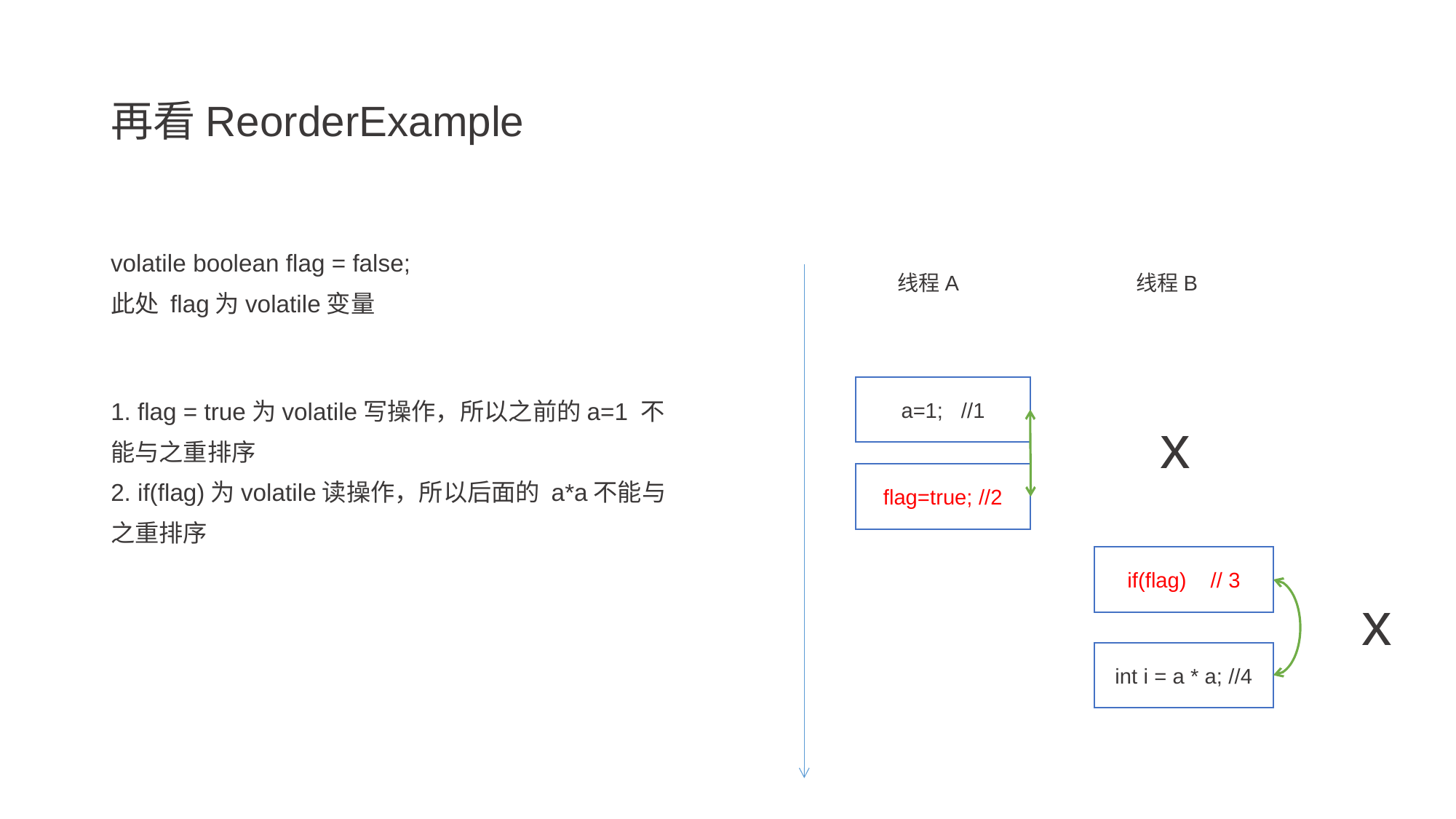

# 再看ReorderExample
volatile boolean flag = false;
此处 flag为volatile变量
线程A
线程B
a=1;   //1
x

flag=true; //2
if(flag)    // 3
x
int i = a * a; //4
1. flag = true为volatile写操作，所以之前的a=1 不能与之重排序
2. if(flag)为volatile读操作，所以后面的 a*a不能与之重排序